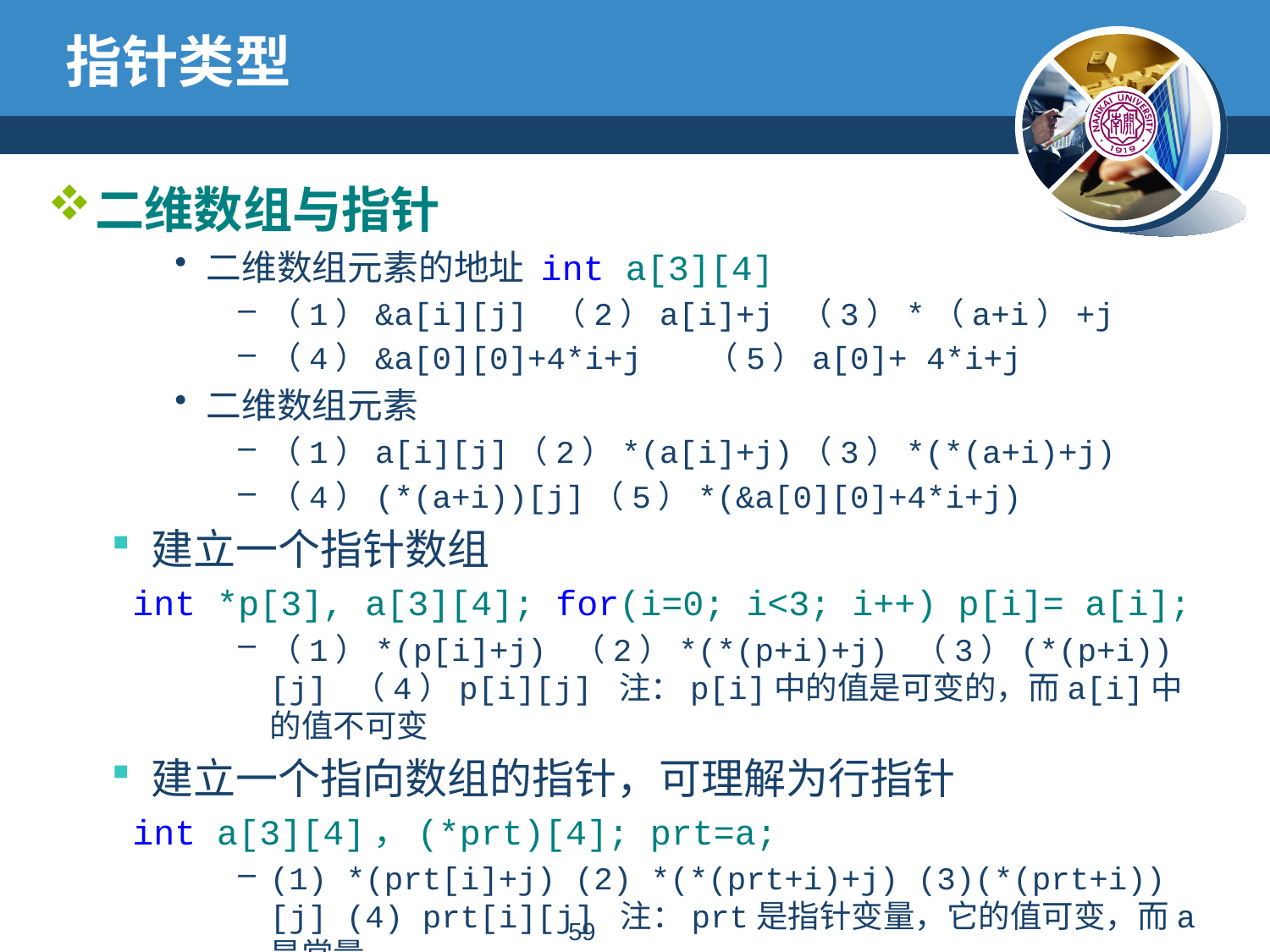

# 指针类型
二维数组与指针
二维数组元素的地址 int a[3][4]
（1）&a[i][j] （2）a[i]+j （3）*（a+i）+j
（4）&a[0][0]+4*i+j   （5）a[0]+ 4*i+j
二维数组元素
（1）a[i][j]（2）*(a[i]+j)（3）*(*(a+i)+j)
（4）(*(a+i))[j]（5）*(&a[0][0]+4*i+j)
建立一个指针数组
 int *p[3], a[3][4]; for(i=0; i<3; i++) p[i]= a[i];
（1）*(p[i]+j) （2）*(*(p+i)+j) （3）(*(p+i))[j] （4）p[i][j] 注：p[i]中的值是可变的，而a[i]中的值不可变
建立一个指向数组的指针，可理解为行指针
 int a[3][4]，(*prt)[4]; prt=a;
(1) *(prt[i]+j) (2) *(*(prt+i)+j) (3)(*(prt+i))[j] (4) prt[i][j] 注：prt是指针变量，它的值可变，而a是常量
59